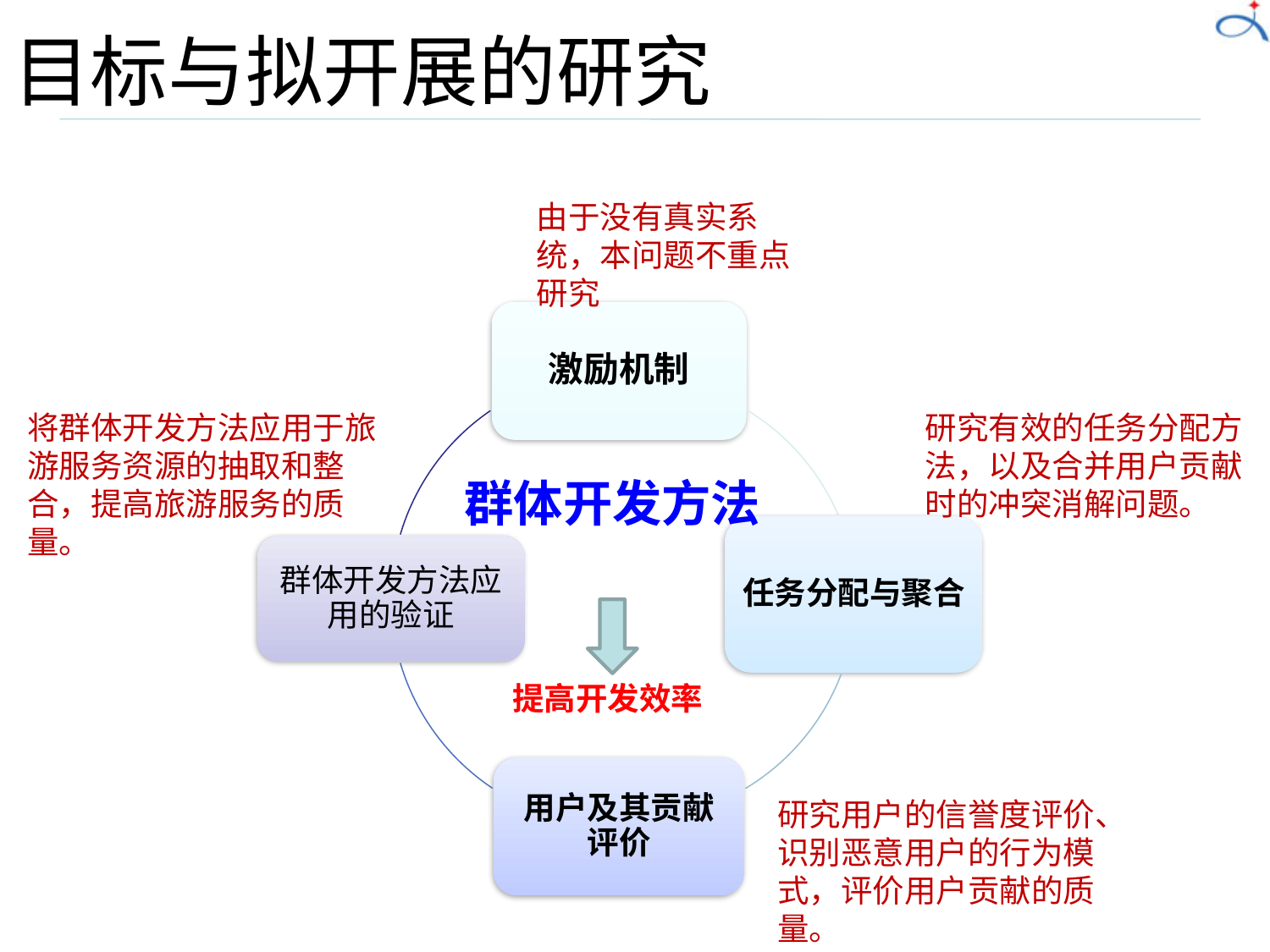

# 目标与拟开展的研究
由于没有真实系统，本问题不重点研究
激励机制
任务分配与聚合
用户及其贡献评价
群体开发方法应用的验证
将群体开发方法应用于旅游服务资源的抽取和整合，提高旅游服务的质量。
研究有效的任务分配方法，以及合并用户贡献时的冲突消解问题。
群体开发方法

提高开发效率
研究用户的信誉度评价、识别恶意用户的行为模式，评价用户贡献的质量。